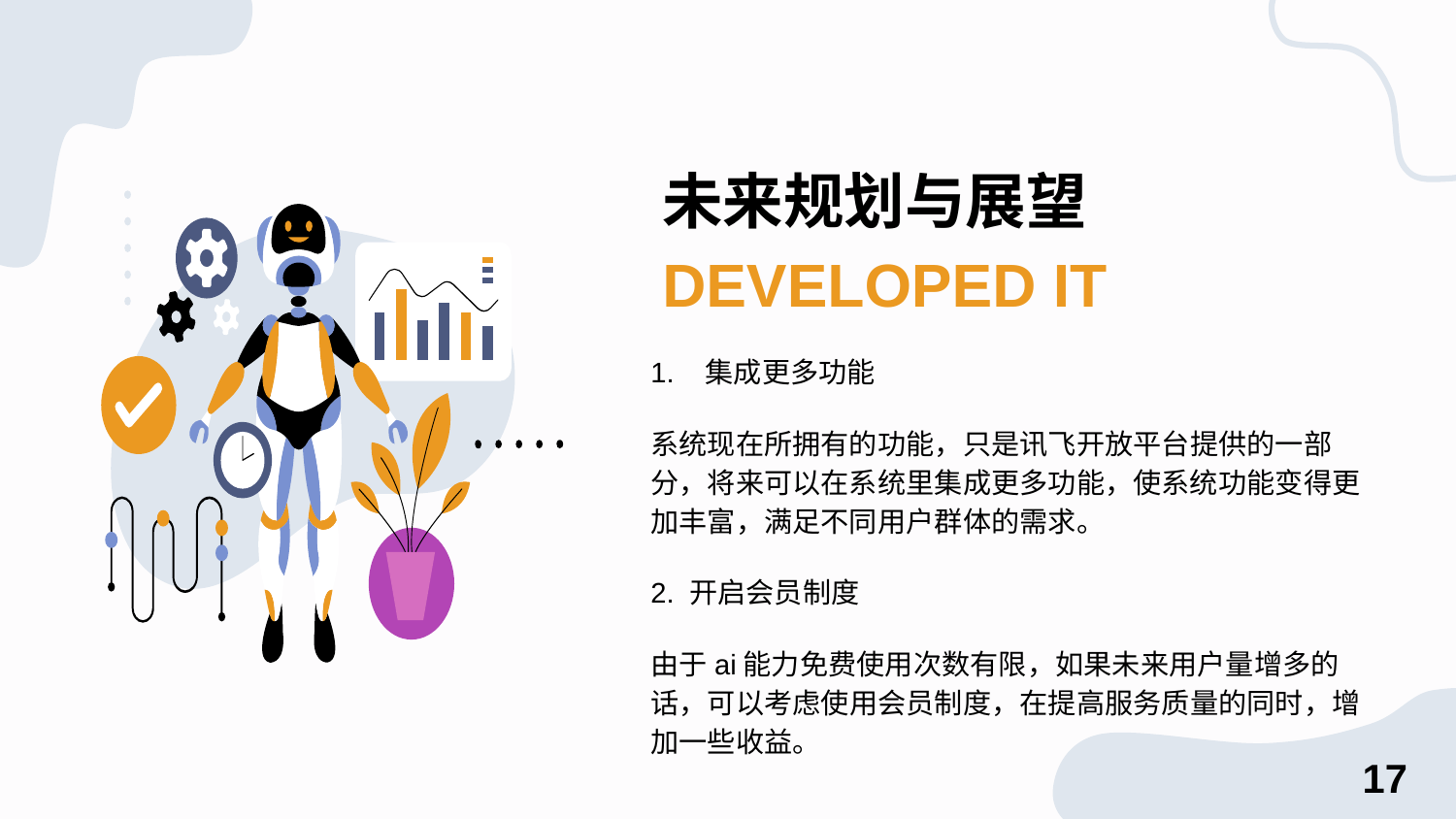

# 未来规划与展望
DEVELOPED IT

1.   集成更多功能
系统现在所拥有的功能，只是讯飞开放平台提供的一部分，将来可以在系统里集成更多功能，使系统功能变得更加丰富，满足不同用户群体的需求。
2. 开启会员制度
由于ai能力免费使用次数有限，如果未来用户量增多的话，可以考虑使用会员制度，在提高服务质量的同时，增加一些收益。
17